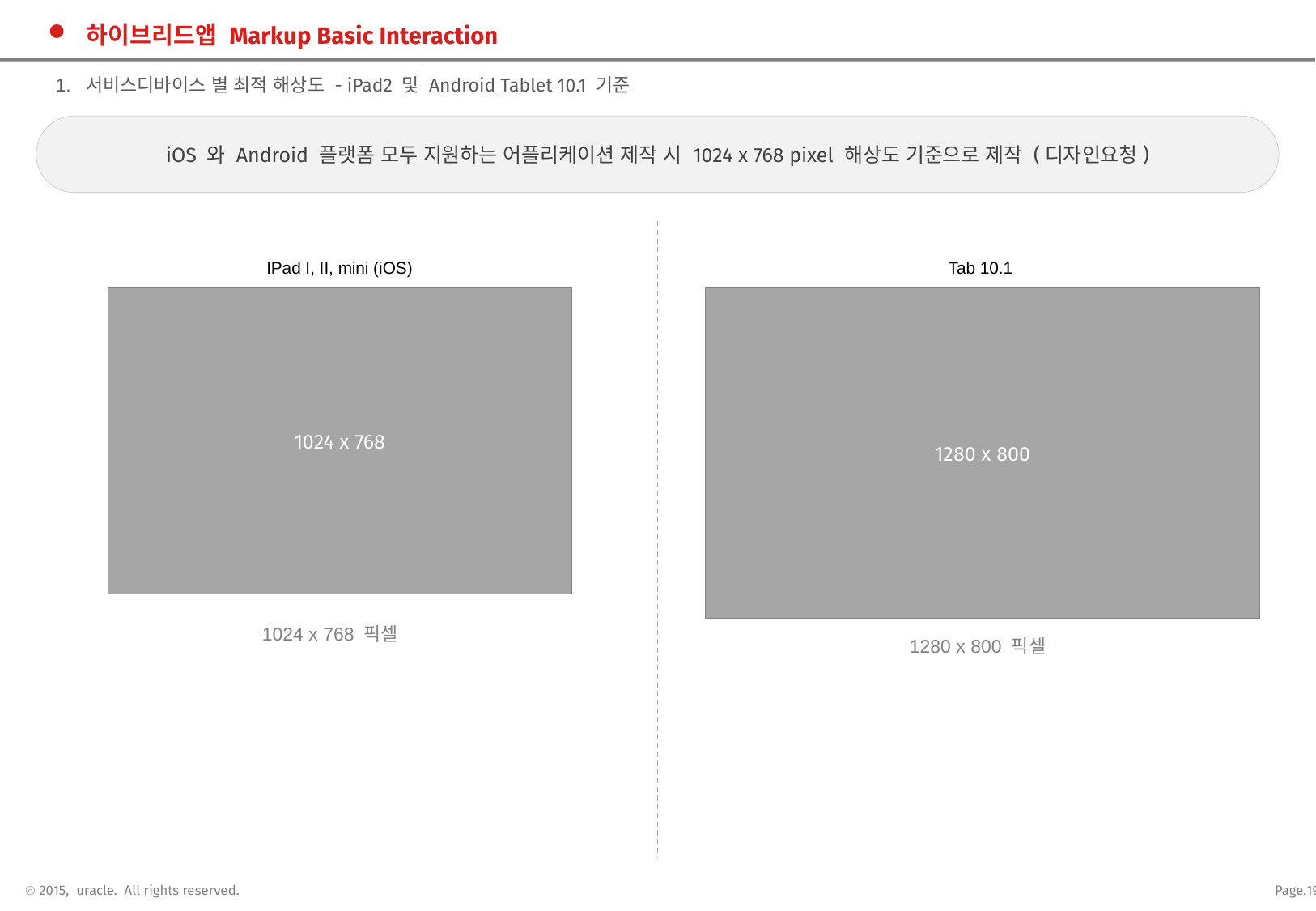

# 하이브리드앱 Markup Basic Interaction
서비스디바이스 별 최적 해상도 - iPad2 및 Android Tablet 10.1 기준
iOS 와 Android 플랫폼 모두 지원하는 어플리케이션 제작 시 1024 x 768 pixel 해상도 기준으로 제작 (디자인요청)
Tab 10.1
1280 x 800
1280 x 800 픽셀
IPad I, II, mini (iOS)
1024 x 768
1024 x 768 픽셀